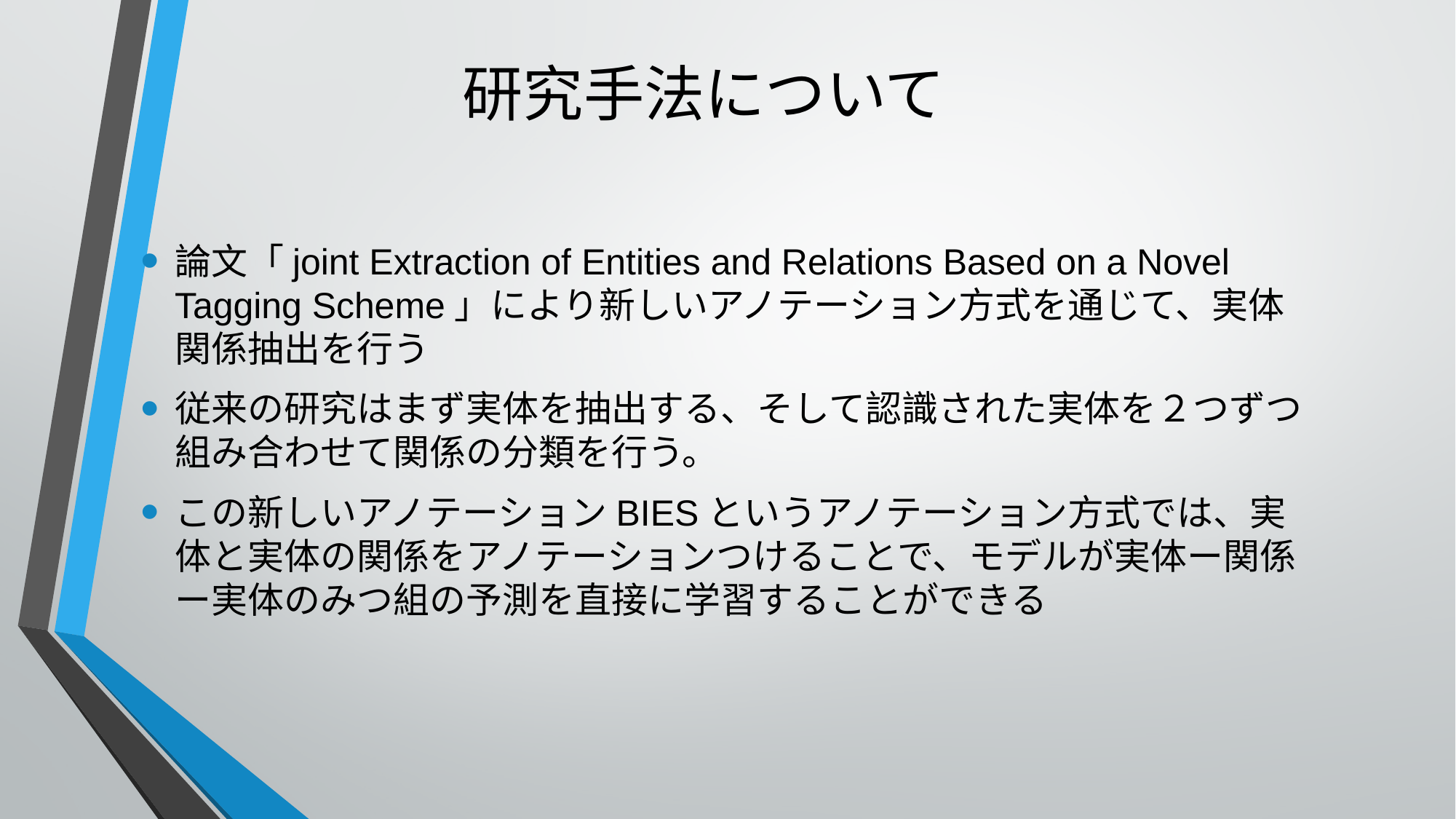

# 研究手法について
論文「joint Extraction of Entities and Relations Based on a Novel Tagging Scheme」により新しいアノテーション方式を通じて、実体関係抽出を行う
従来の研究はまず実体を抽出する、そして認識された実体を２つずつ組み合わせて関係の分類を行う。
この新しいアノテーションBIESというアノテーション方式では、実体と実体の関係をアノテーションつけることで、モデルが実体ー関係ー実体のみつ組の予測を直接に学習することができる